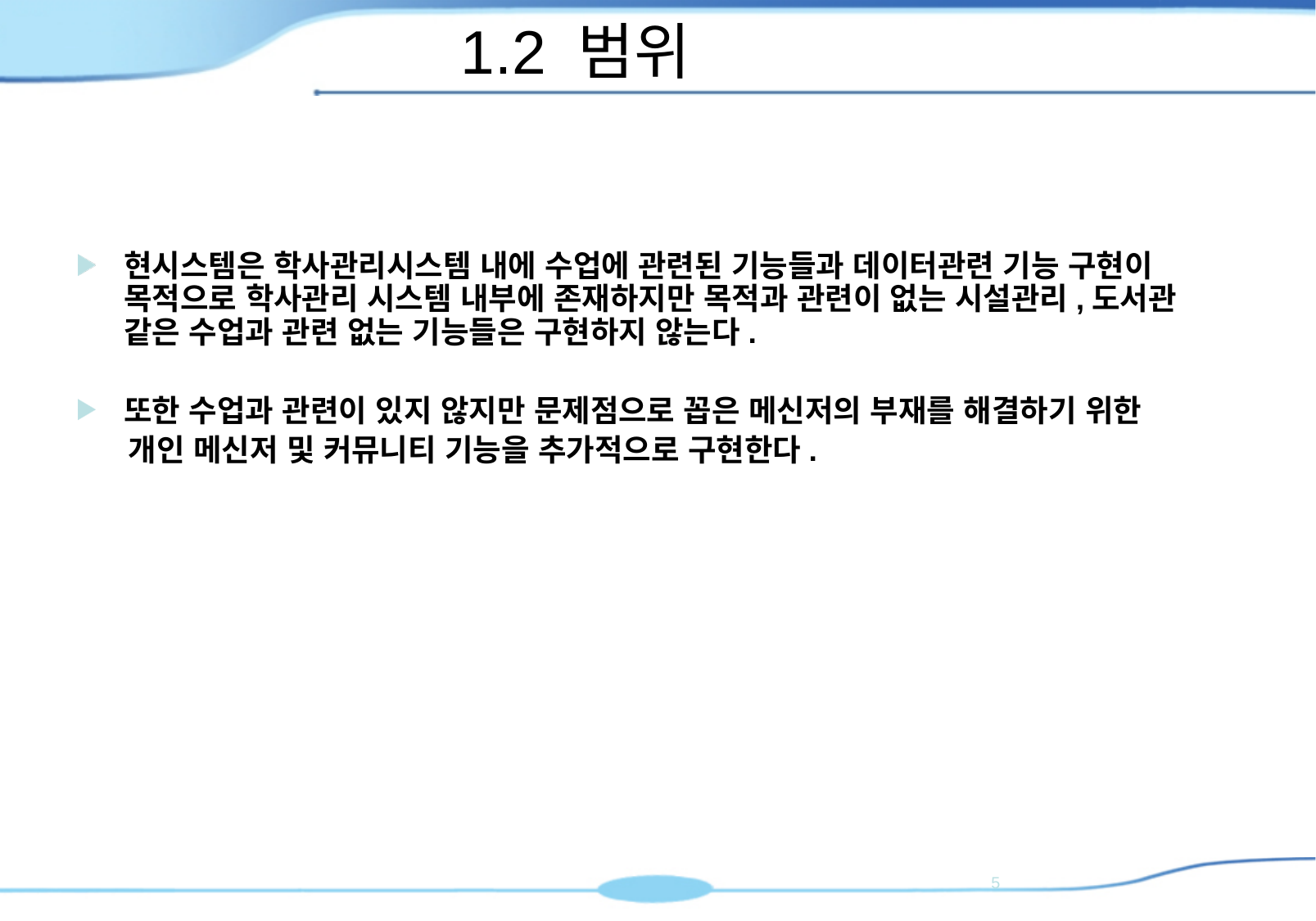

# 1.2 범위
현시스템은 학사관리시스템 내에 수업에 관련된 기능들과 데이터관련 기능 구현이  목적으로 학사관리 시스템 내부에 존재하지만 목적과 관련이 없는 시설관리,도서관 같은 수업과 관련 없는 기능들은 구현하지 않는다.

또한 수업과 관련이 있지 않지만 문제점으로 꼽은 메신저의 부재를 해결하기 위한
     개인 메신저 및 커뮤니티 기능을 추가적으로 구현한다.

5